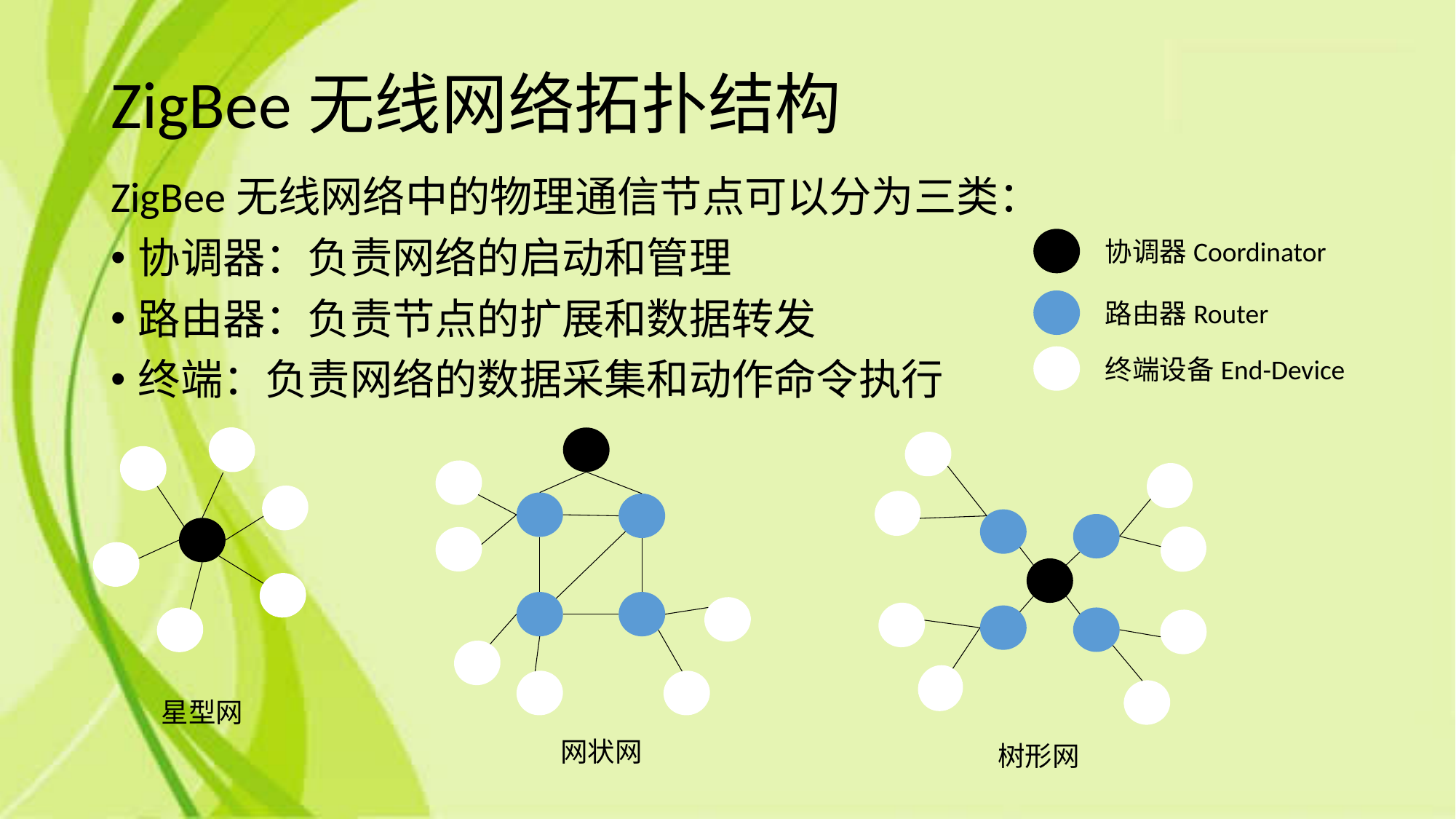

# ZigBee无线网络拓扑结构
ZigBee无线网络中的物理通信节点可以分为三类：
协调器：负责网络的启动和管理
路由器：负责节点的扩展和数据转发
终端：负责网络的数据采集和动作命令执行

协调器Coordinator

路由器Router

终端设备End-Device

星型网
网状网
树形网